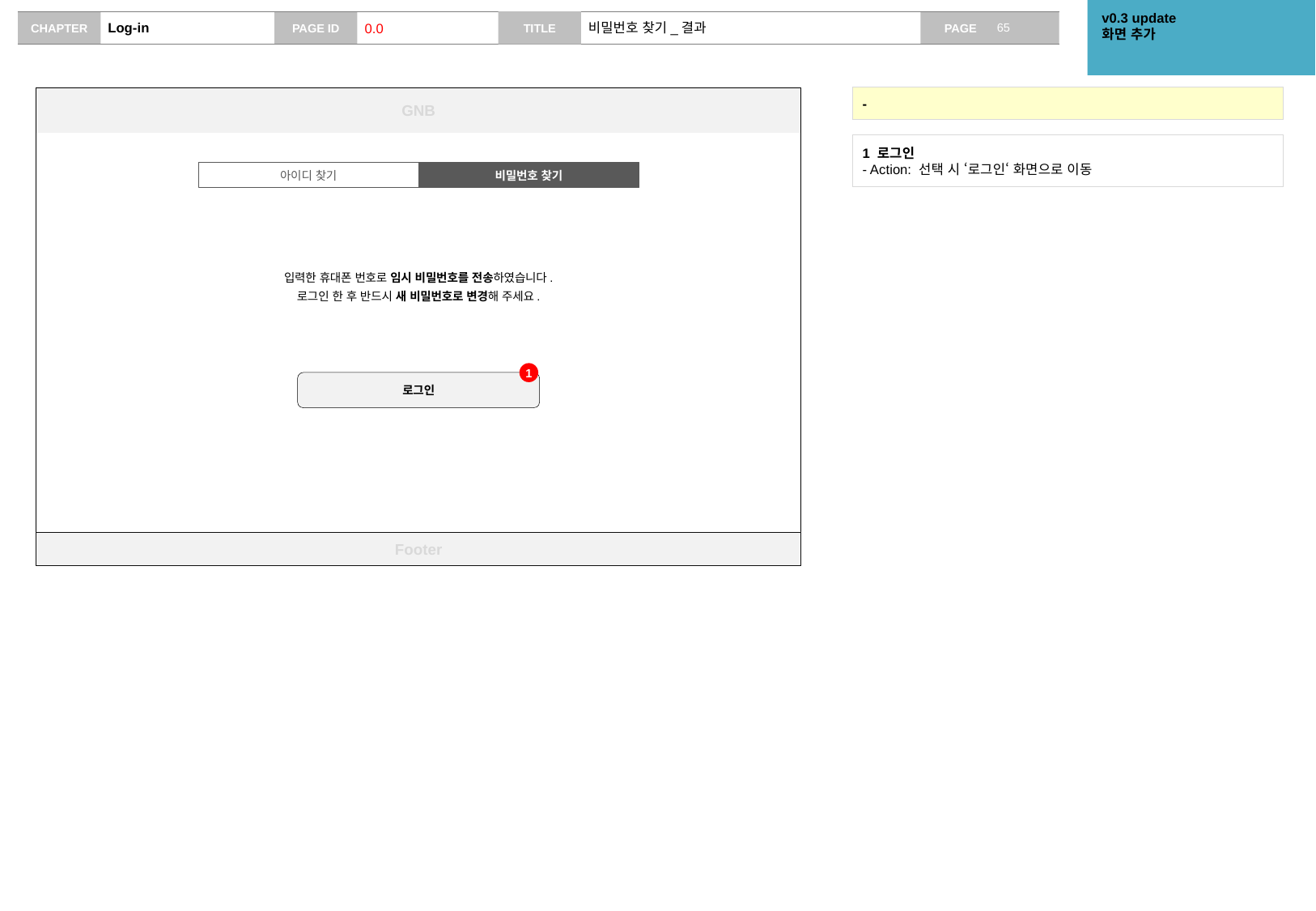

v0.3 update
화면 추가
# Log-in
0.0
비밀번호 찾기_결과
GNB
-

1 로그인
- Action: 선택 시 ‘로그인‘ 화면으로 이동
아이디 찾기
비밀번호 찾기
입력한 휴대폰 번호로 임시 비밀번호를 전송하였습니다.
로그인 한 후 반드시 새 비밀번호로 변경해 주세요.
1
로그인
Footer